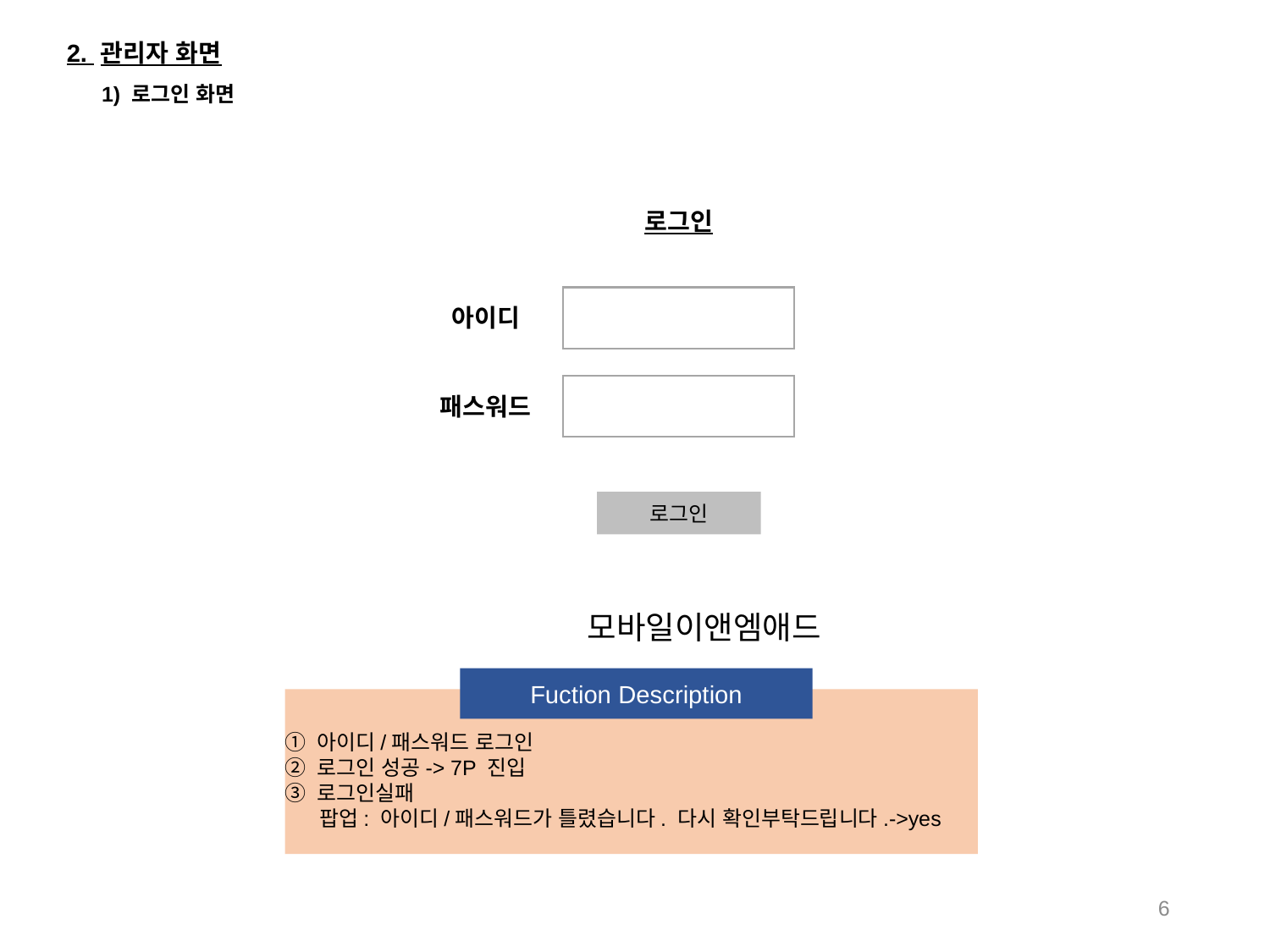

2. 관리자 화면
1) 로그인 화면
로그인

아이디

패스워드
로그인
모바일이앤엠애드
Fuction Description

① 아이디/패스워드 로그인
② 로그인 성공-> 7P 진입
③ 로그인실패
     팝업: 아이디/패스워드가 틀렸습니다. 다시 확인부탁드립니다.->yes
6